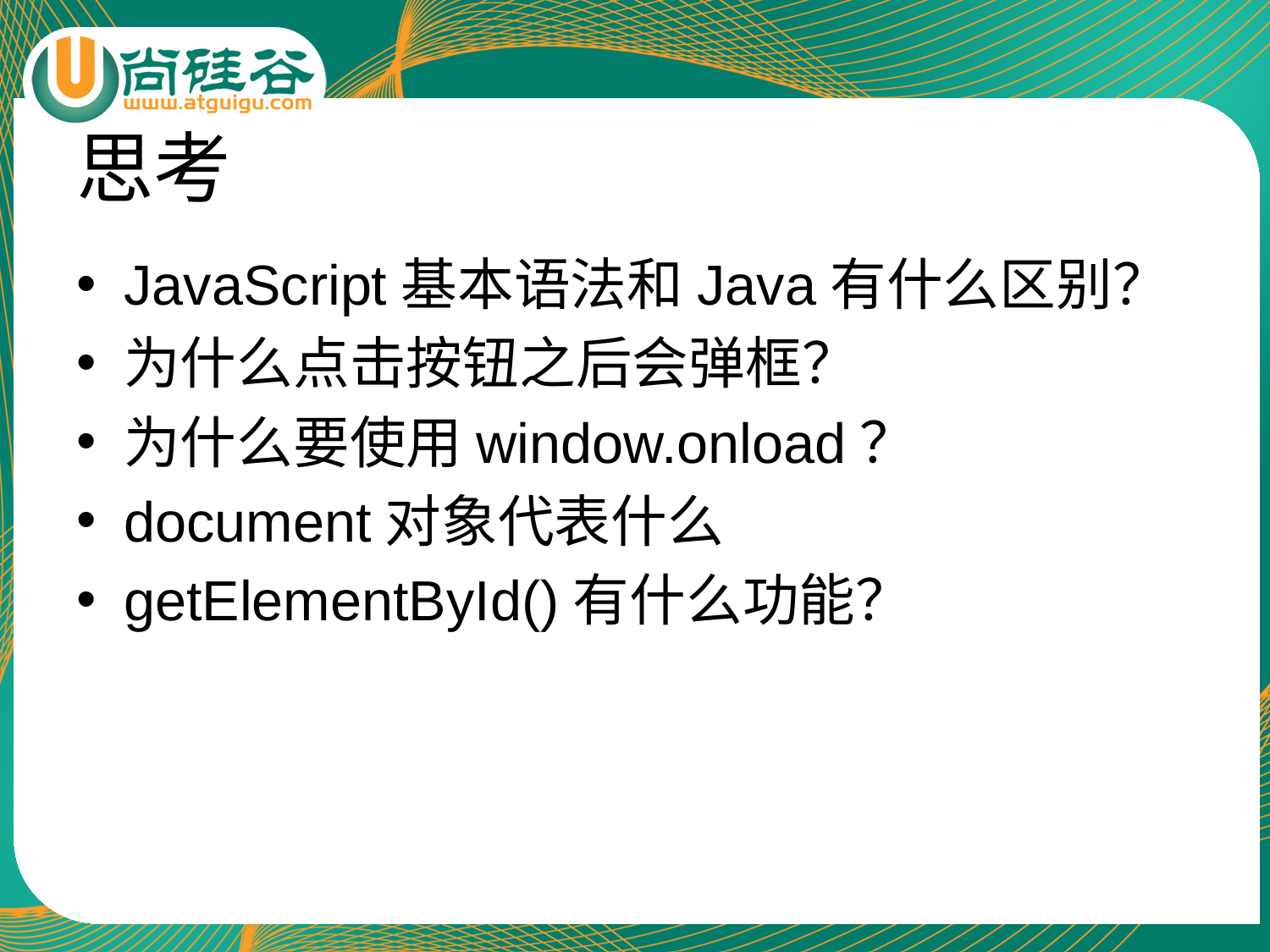

# 思考
JavaScript基本语法和Java有什么区别？
为什么点击按钮之后会弹框？
为什么要使用window.onload？
document对象代表什么
getElementById()有什么功能？